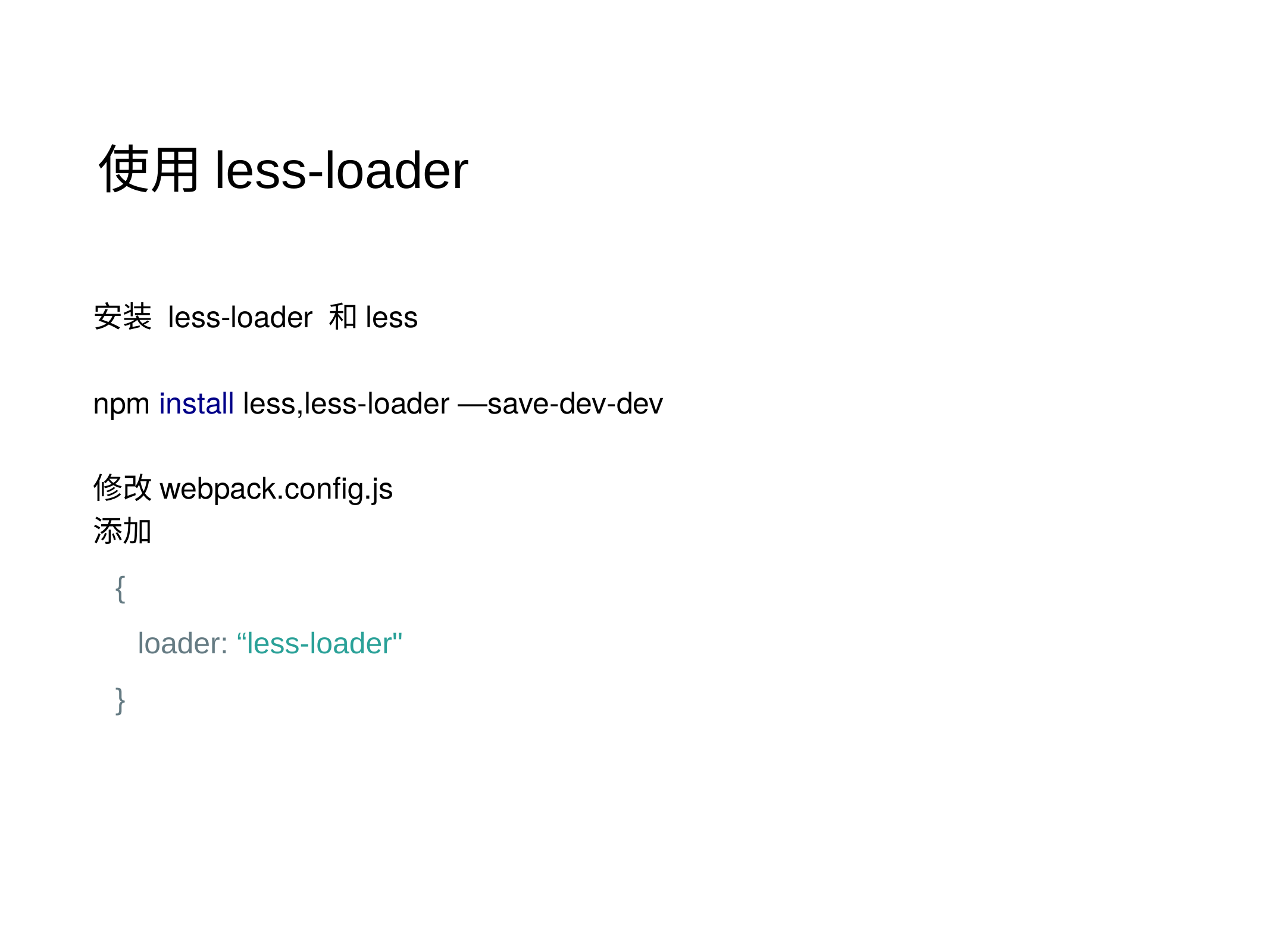

# 使用less-loader
安装 less-loader 和less

npm install less,less-loader —save-dev-dev

修改webpack.config.js
添加
{
loader: “less-loader"
}